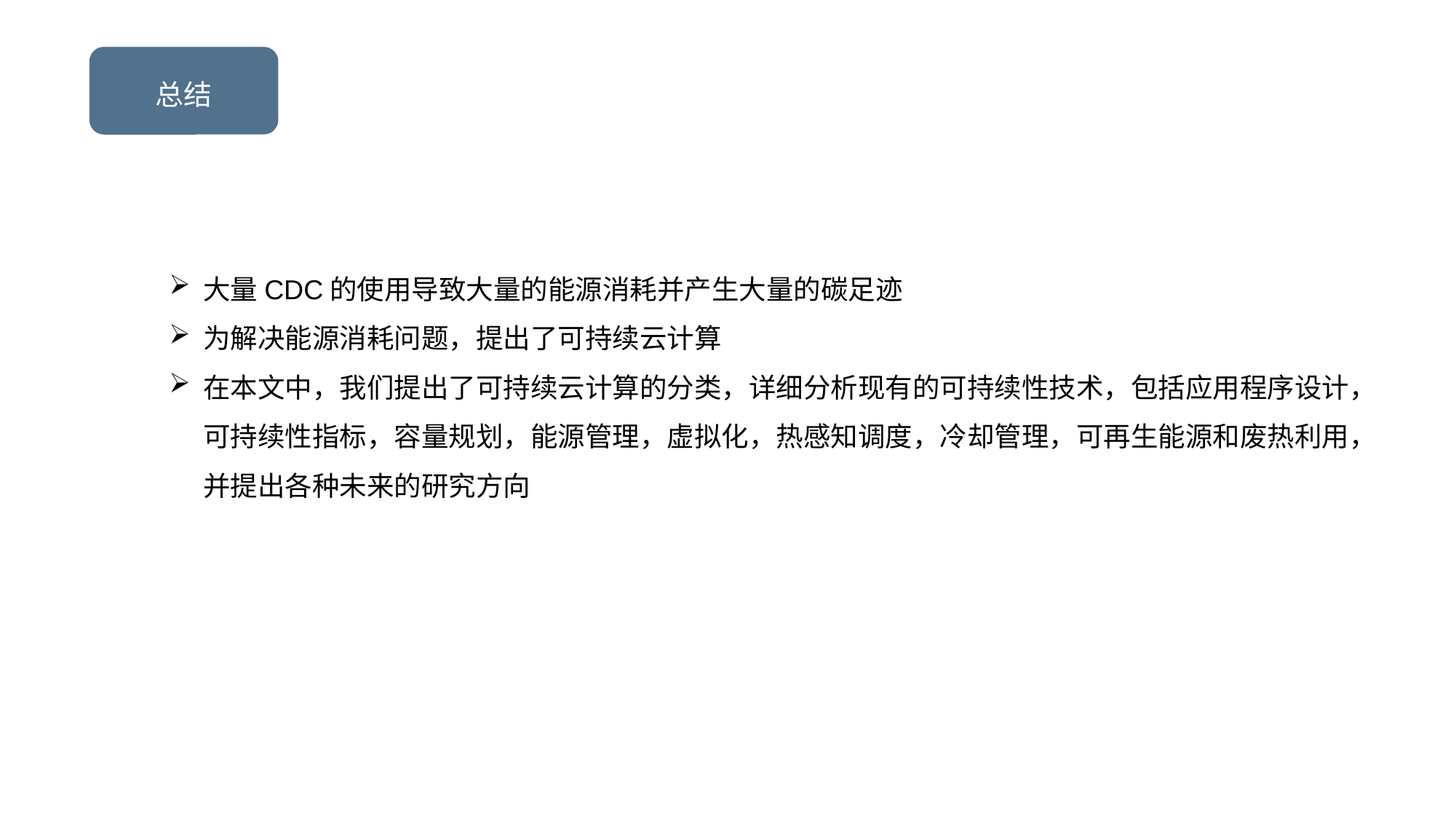

总结
大量CDC的使用导致大量的能源消耗并产生大量的碳足迹
为解决能源消耗问题，提出了可持续云计算
在本文中，我们提出了可持续云计算的分类，详细分析现有的可持续性技术，包括应用程序设计，可持续性指标，容量规划，能源管理，虚拟化，热感知调度，冷却管理，可再生能源和废热利用，并提出各种未来的研究方向